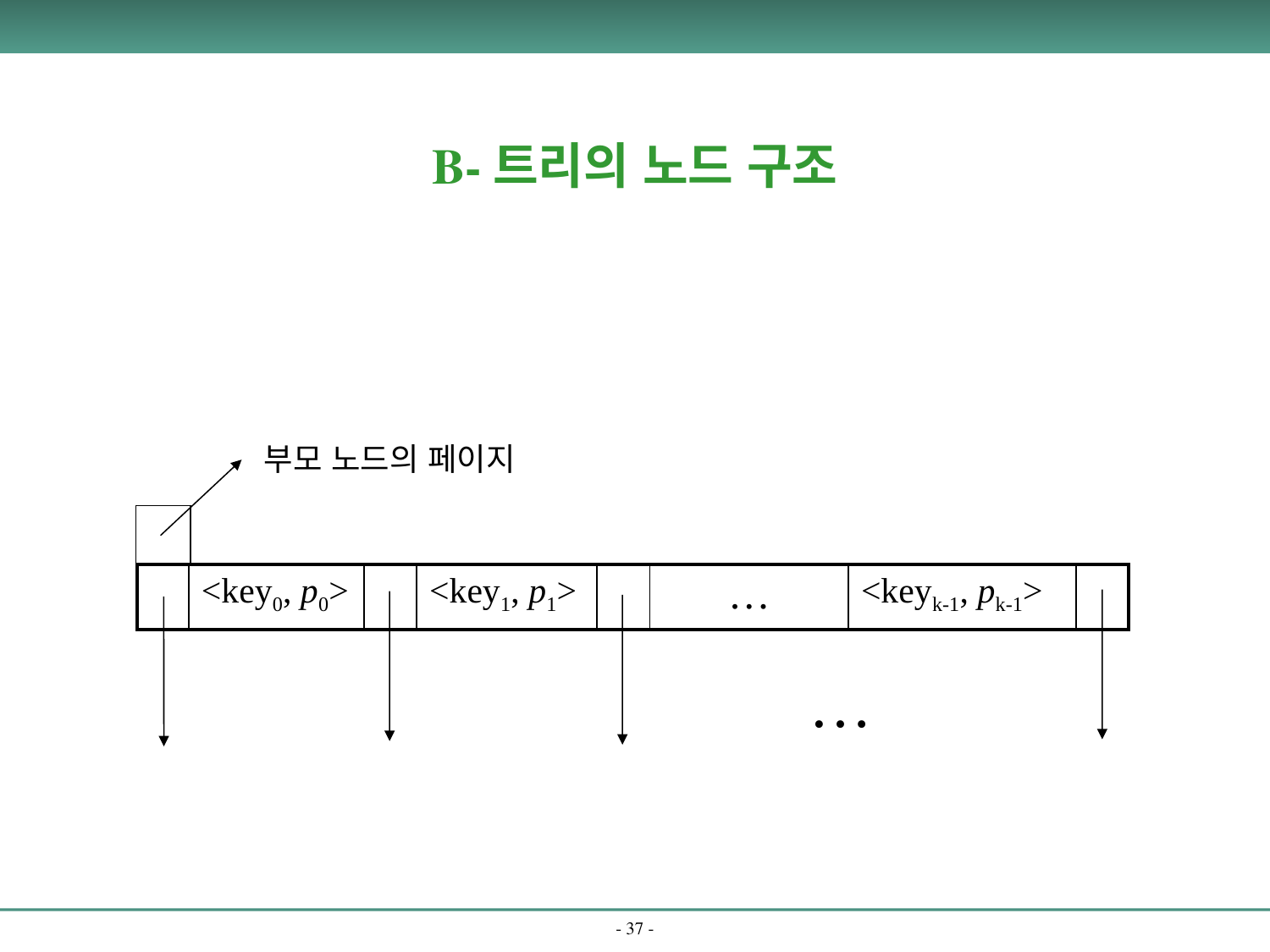

B-트리의 노드 구조
부모 노드의 페이지

|  | <key0, p0> |  | <key1, p1> |  | … | <keyk-1, pk-1> |  |
| --- | --- | --- | --- | --- | --- | --- | --- |

…